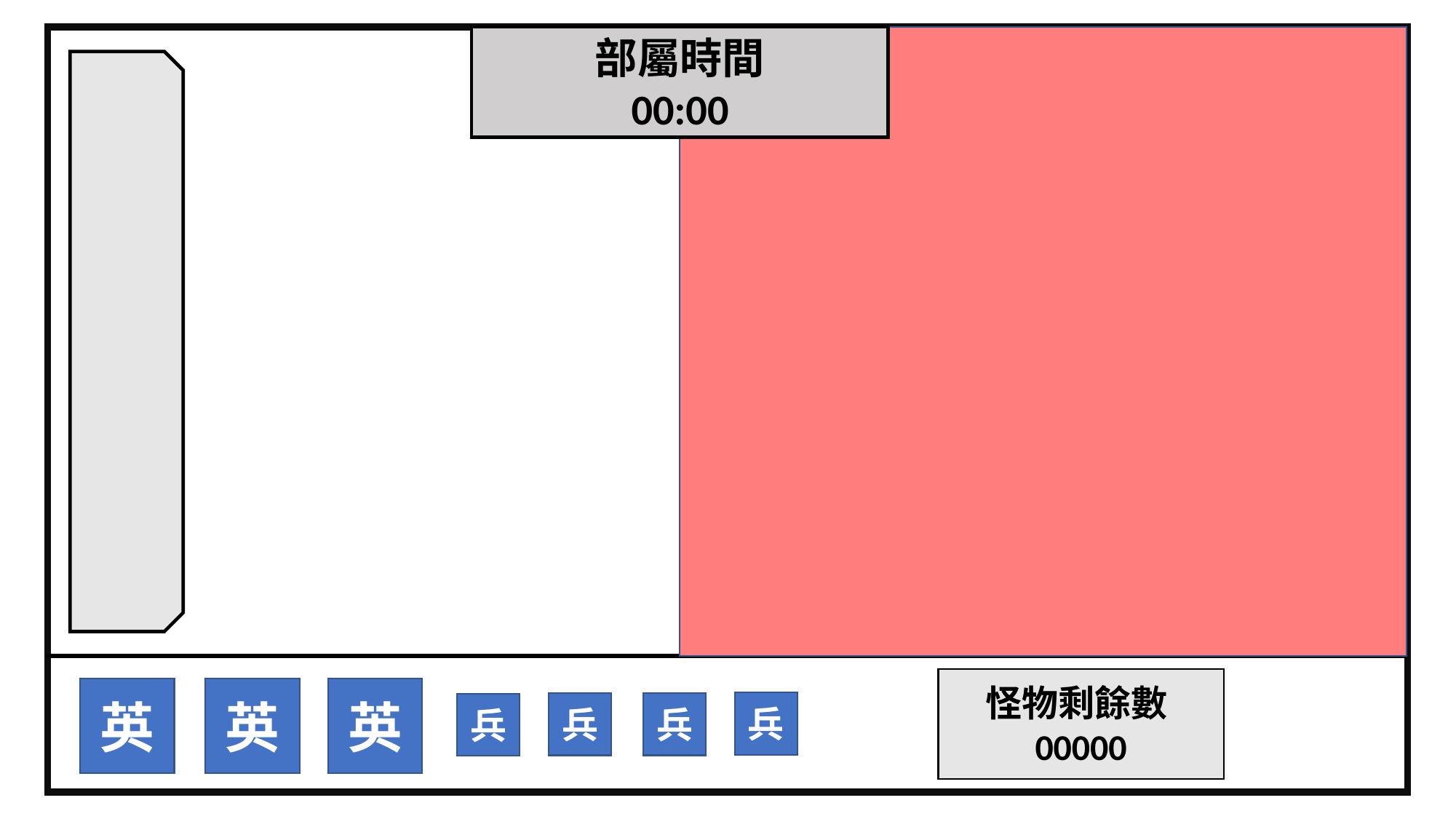

部屬時間
00:00

怪物剩餘數00000
英
英
英
兵
兵
兵
兵